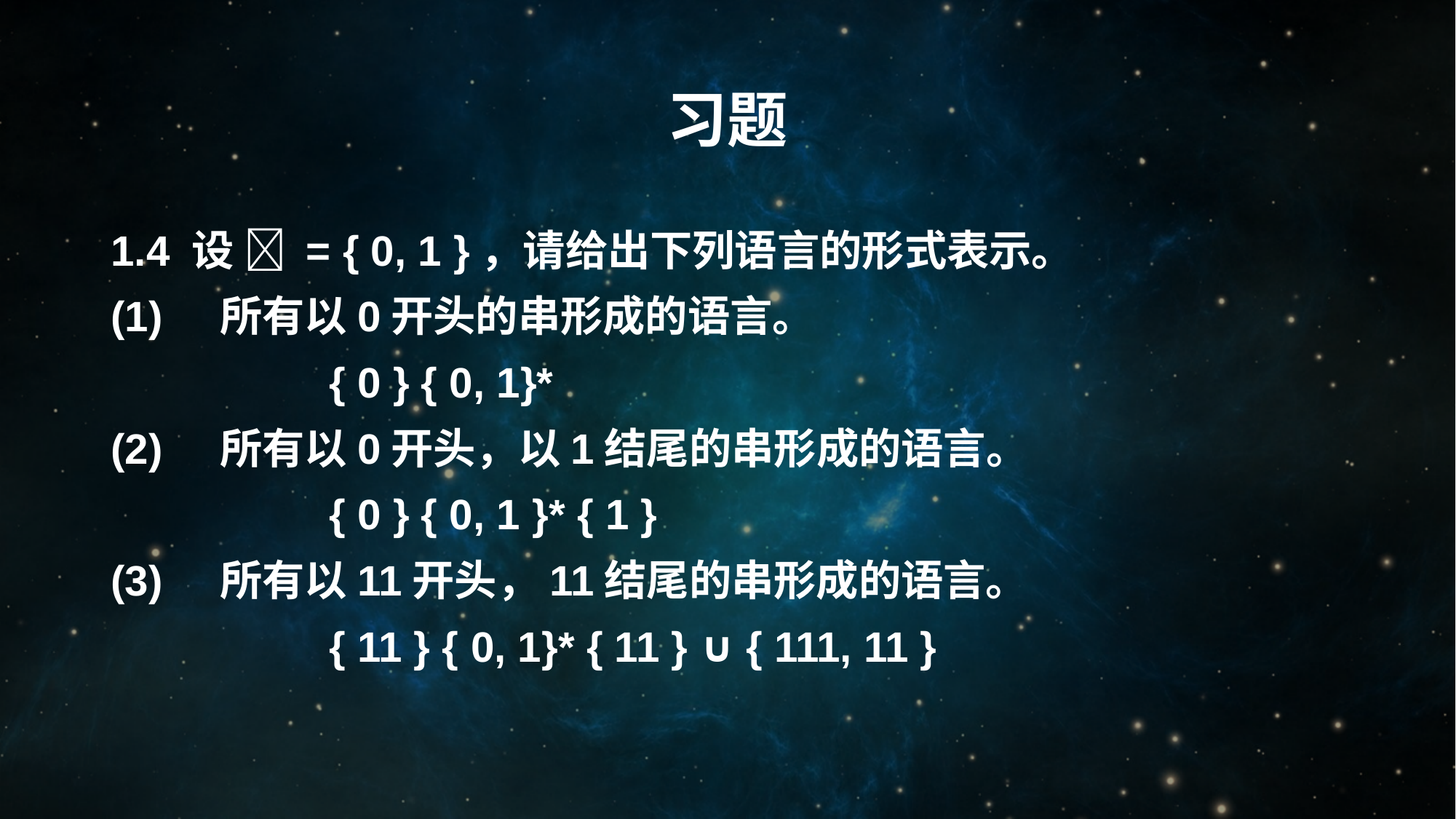

# 习题
1.4 设 Σ = { 0, 1 }，请给出下列语言的形式表示。
(1)	所有以0开头的串形成的语言。
		{ 0 } { 0, 1}*
(2) 	所有以0开头，以1结尾的串形成的语言。
		{ 0 } { 0, 1 }* { 1 }
(3) 	所有以11开头，11结尾的串形成的语言。
		{ 11 } { 0, 1}* { 11 } ∪ { 111, 11 }